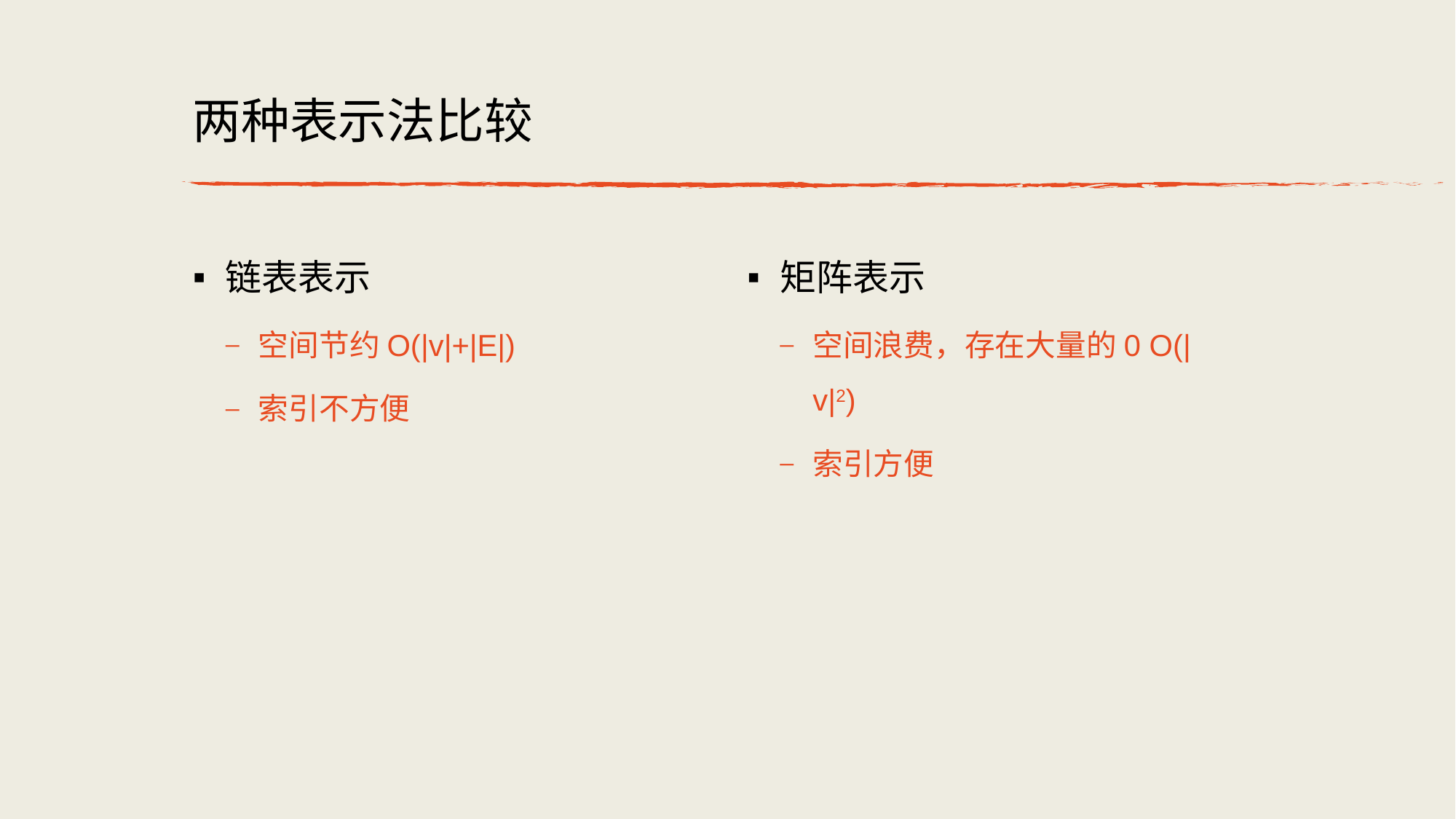

# 两种表示法比较
链表表示
空间节约O(|v|+|E|)
索引不方便
矩阵表示
空间浪费，存在大量的0 O(|v|2)
索引方便